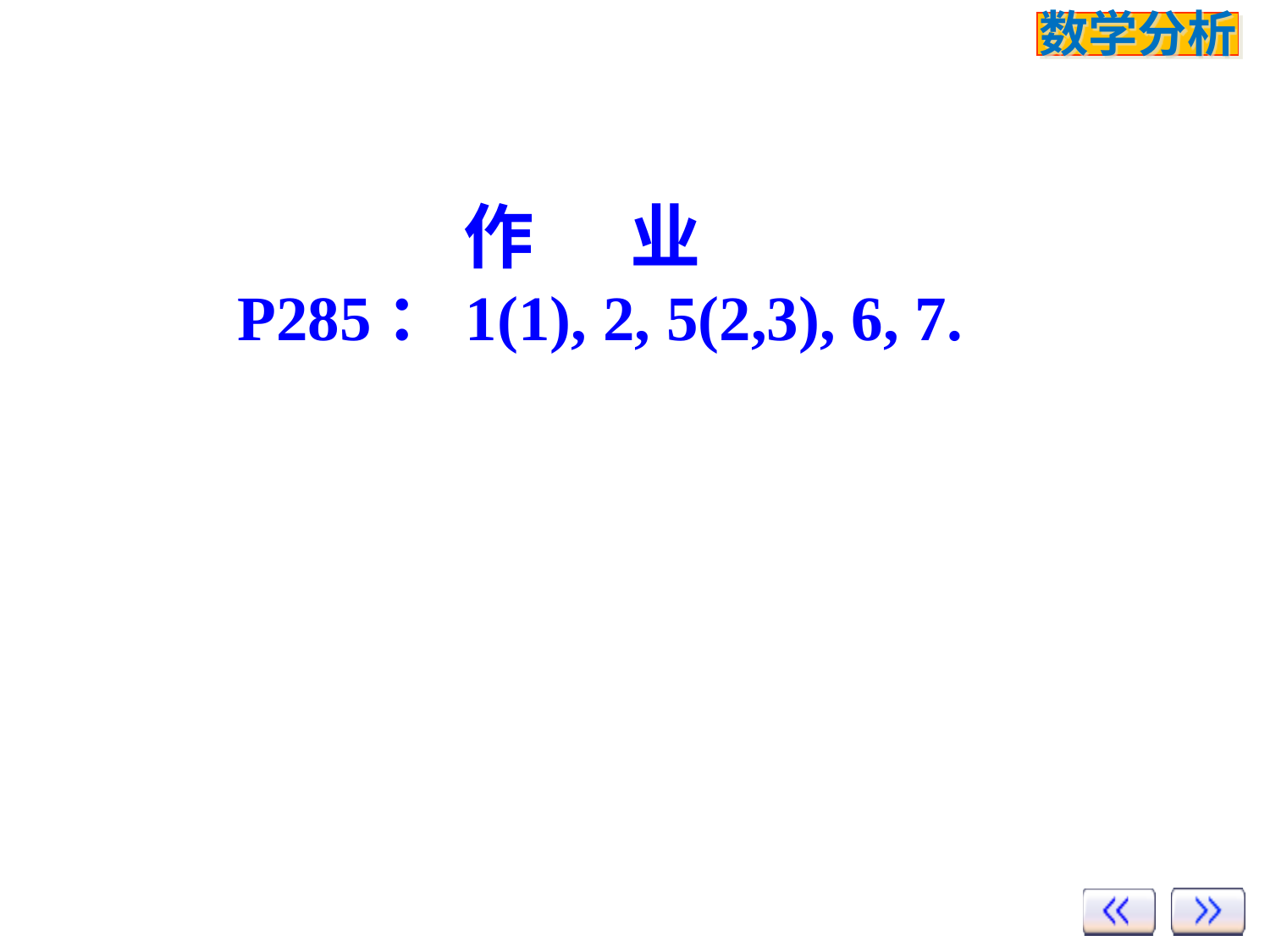

# 作      业 P285：1(1), 2, 5(2,3), 6, 7.